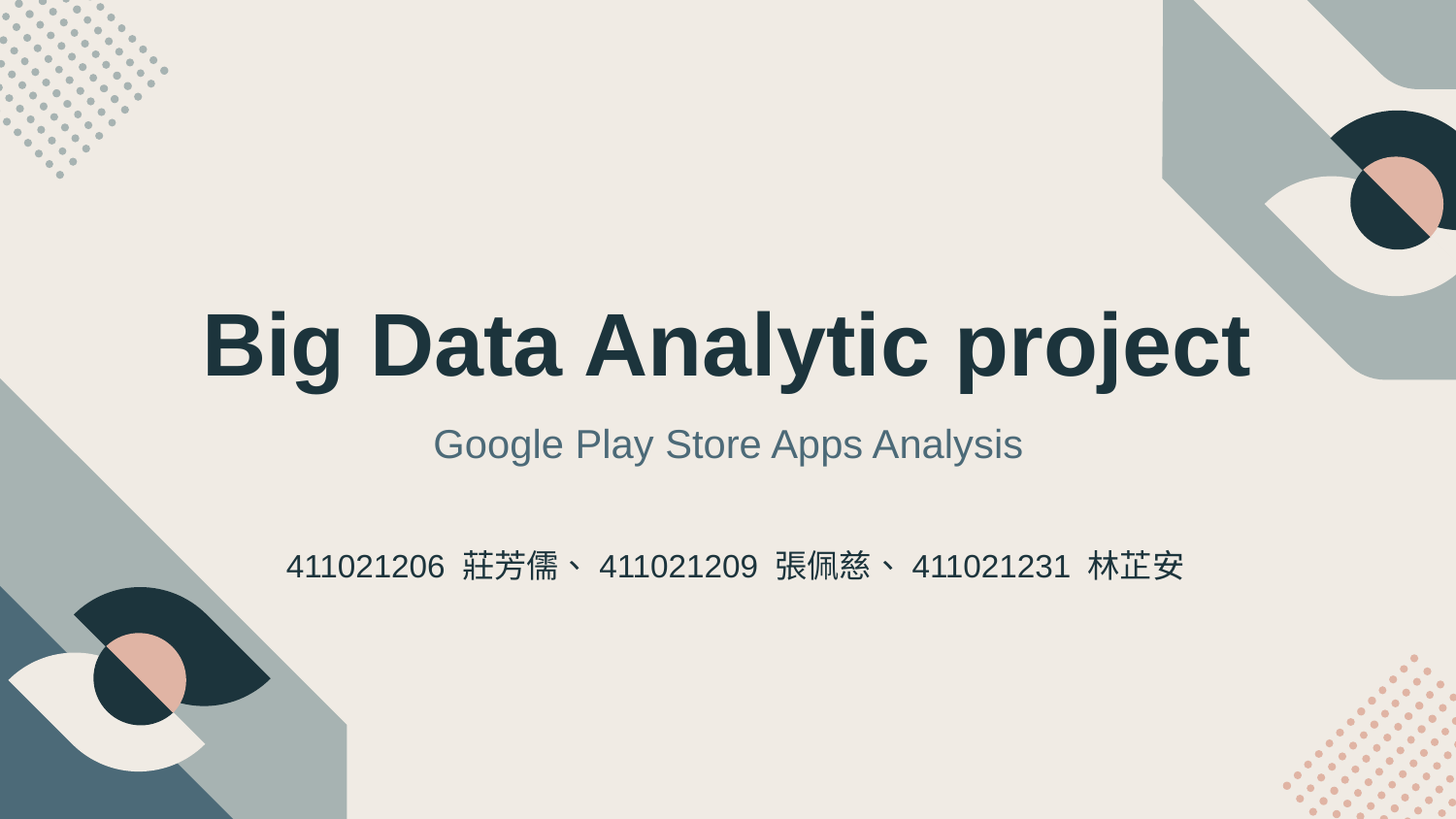

# Big Data Analytic project

Google Play Store Apps Analysis
411021206 莊芳儒、411021209 張佩慈、411021231 林芷安